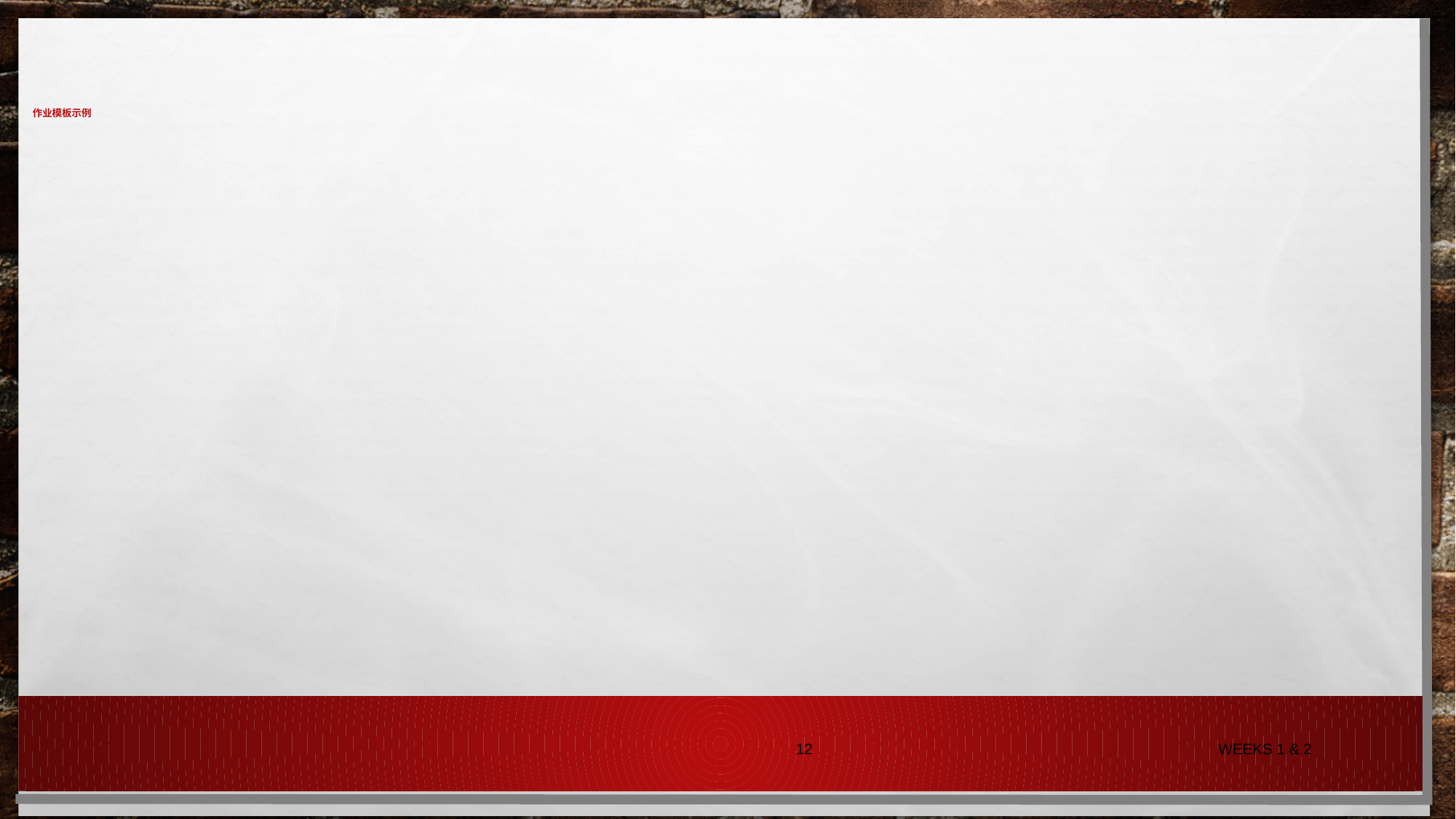

# 作业模板示例

12
Weeks 1 & 2